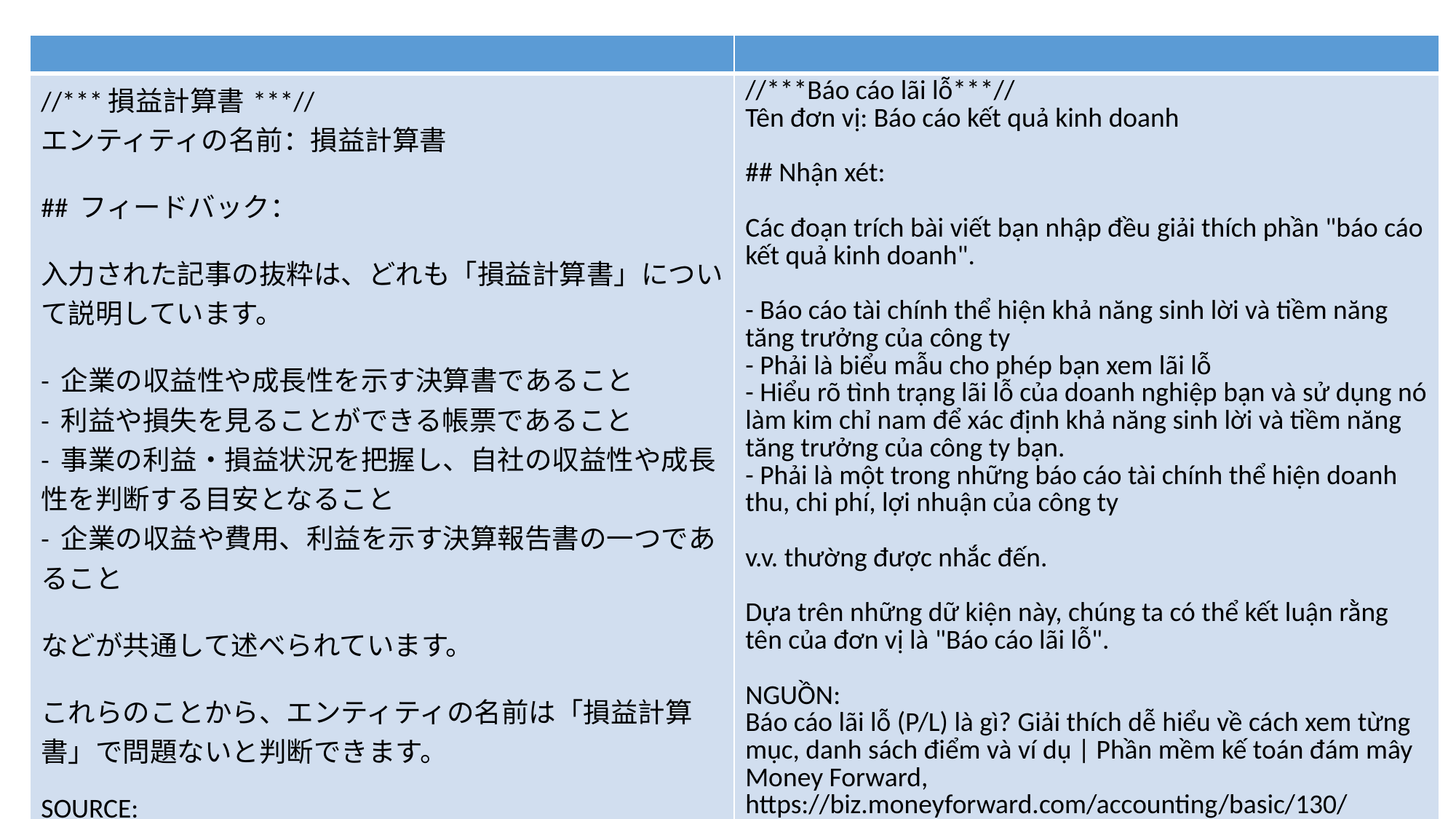

|  |  |
| --- | --- |
| //\*\*\*損益計算書\*\*\*// エンティティの名前：損益計算書 ## フィードバック： 入力された記事の抜粋は、どれも「損益計算書」について説明しています。 - 企業の収益性や成長性を示す決算書であること - 利益や損失を見ることができる帳票であること - 事業の利益・損益状況を把握し、自社の収益性や成長性を判断する目安となること - 企業の収益や費用、利益を示す決算報告書の一つであること などが共通して述べられています。 これらのことから、エンティティの名前は「損益計算書」で問題ないと判断できます。 SOURCE: 損益計算書（P/L）とは？項目別の見方やポイント一覧・事例をわかりやすく解説 | クラウド会計ソフト マネーフォワード, https://biz.moneyforward.com/accounting/basic/130/ | //\*\*\*Báo cáo lãi lỗ\*\*\*// Tên đơn vị: Báo cáo kết quả kinh doanh ## Nhận xét: Các đoạn trích bài viết bạn nhập đều giải thích phần "báo cáo kết quả kinh doanh". - Báo cáo tài chính thể hiện khả năng sinh lời và tiềm năng tăng trưởng của công ty - Phải là biểu mẫu cho phép bạn xem lãi lỗ - Hiểu rõ tình trạng lãi lỗ của doanh nghiệp bạn và sử dụng nó làm kim chỉ nam để xác định khả năng sinh lời và tiềm năng tăng trưởng của công ty bạn. - Phải là một trong những báo cáo tài chính thể hiện doanh thu, chi phí, lợi nhuận của công ty v.v. thường được nhắc đến. Dựa trên những dữ kiện này, chúng ta có thể kết luận rằng tên của đơn vị là "Báo cáo lãi lỗ". NGUỒN: Báo cáo lãi lỗ (P/L) là gì? Giải thích dễ hiểu về cách xem từng mục, danh sách điểm và ví dụ | Phần mềm kế toán đám mây Money Forward, https://biz.moneyforward.com/accounting/basic/130/ |